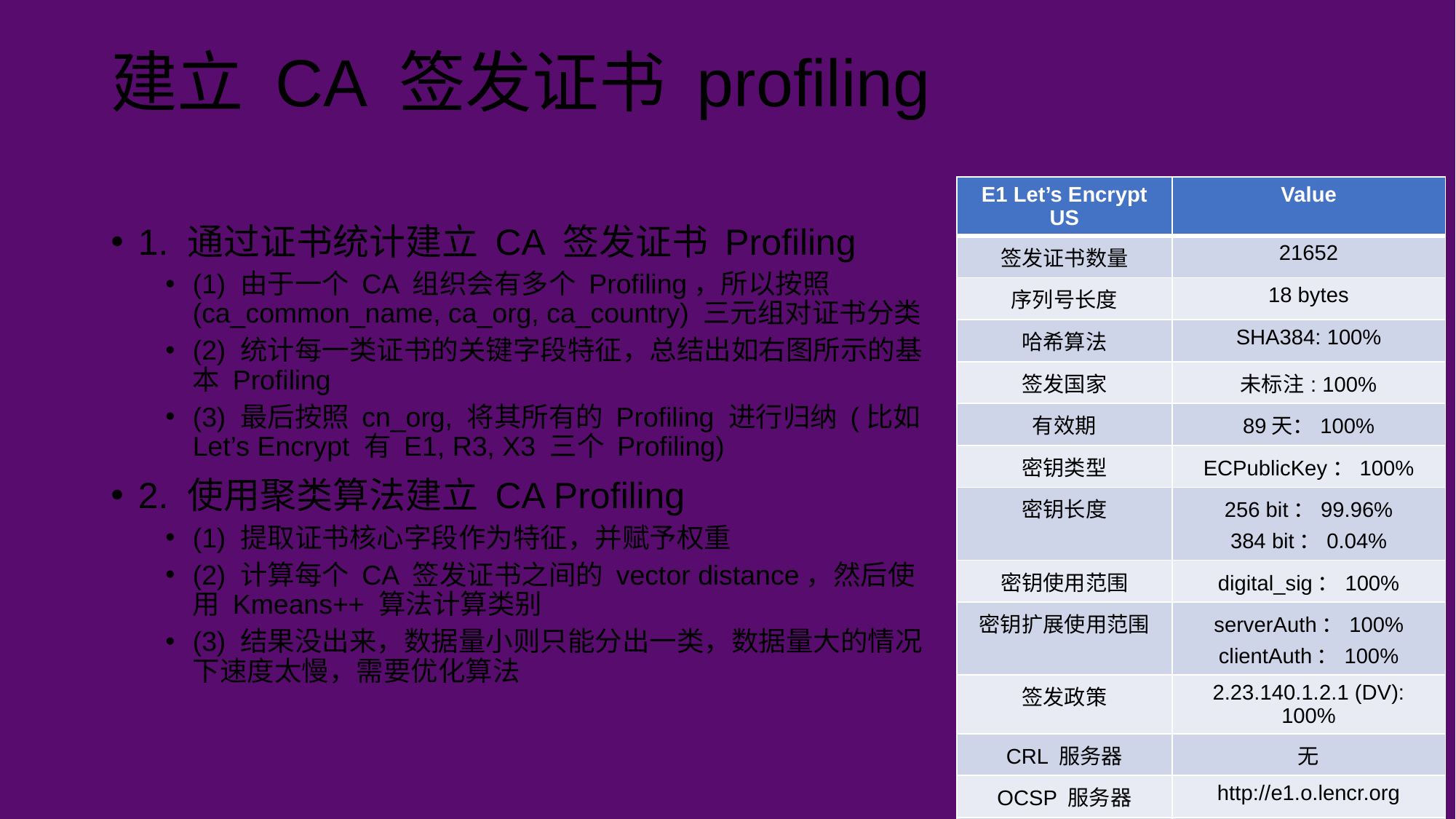

# 建立 CA 签发证书 profiling
| E1 Let’s Encrypt US | Value |
| --- | --- |
| 签发证书数量 | 21652 |
| 序列号长度 | 18 bytes |
| 哈希算法 | SHA384: 100% |
| 签发国家 | 未标注: 100% |
| 有效期 | 89天：100% |
| 密钥类型 | ECPublicKey：100% |
| 密钥长度 | 256 bit：99.96% 384 bit：0.04% |
| 密钥使用范围 | digital\_sig：100% |
| 密钥扩展使用范围 | serverAuth：100% clientAuth：100% |
| 签发政策 | 2.23.140.1.2.1 (DV): 100% |
| CRL 服务器 | 无 |
| OCSP 服务器 | http://e1.o.lencr.org |
| CA 证书链接 | http://e1.i.lencr.org |
1. 通过证书统计建立 CA 签发证书 Profiling
(1) 由于一个 CA 组织会有多个 Profiling，所以按照 (ca_common_name, ca_org, ca_country) 三元组对证书分类
(2) 统计每一类证书的关键字段特征，总结出如右图所示的基本 Profiling
(3) 最后按照 cn_org, 将其所有的 Profiling 进行归纳 (比如 Let’s Encrypt 有 E1, R3, X3 三个 Profiling)
2. 使用聚类算法建立 CA Profiling
(1) 提取证书核心字段作为特征，并赋予权重
(2) 计算每个 CA 签发证书之间的 vector distance，然后使用 Kmeans++ 算法计算类别
(3) 结果没出来，数据量小则只能分出一类，数据量大的情况下速度太慢，需要优化算法